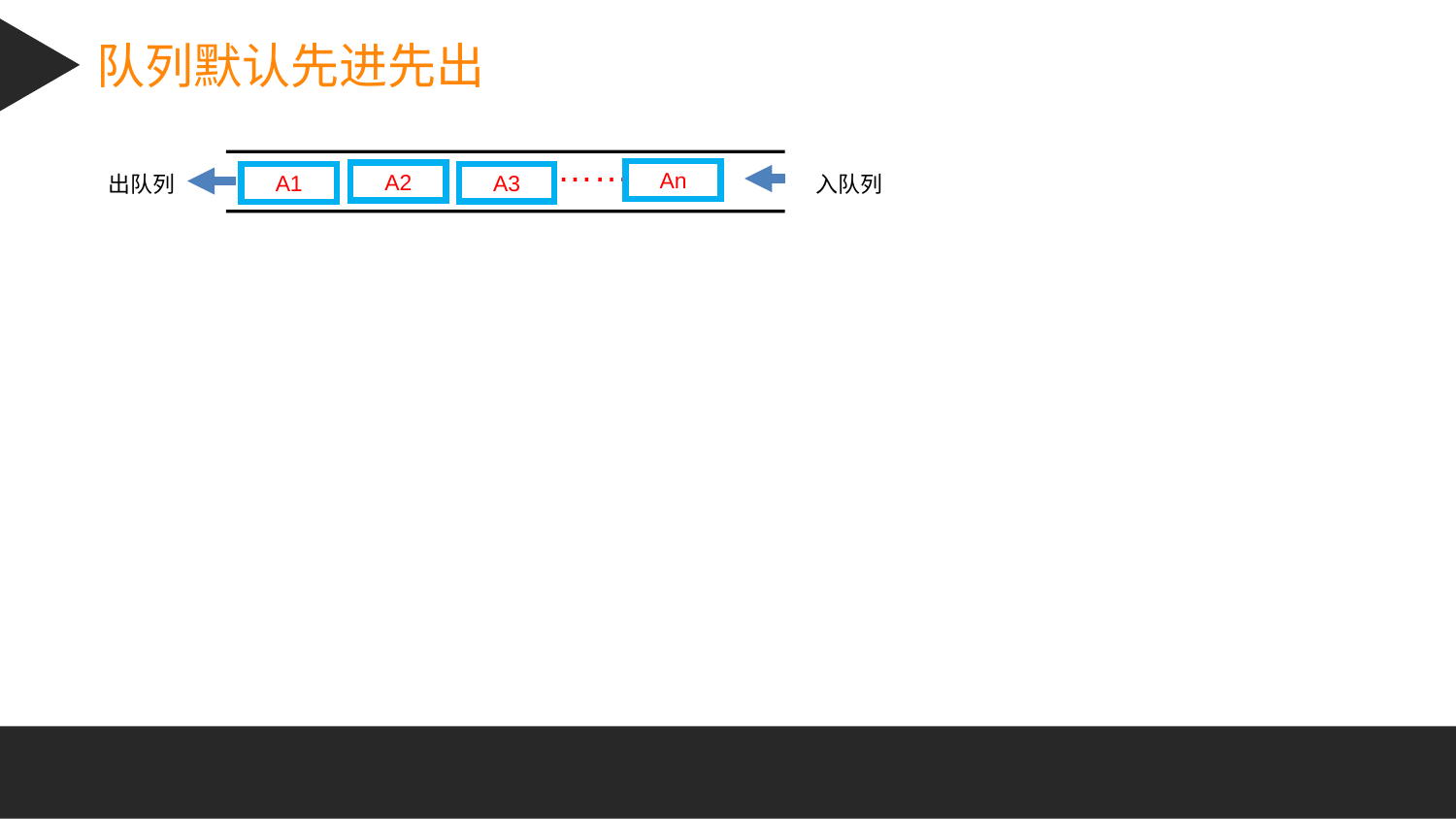

队列默认先进先出
……

An
A2
出队列
入队列
A3
A1